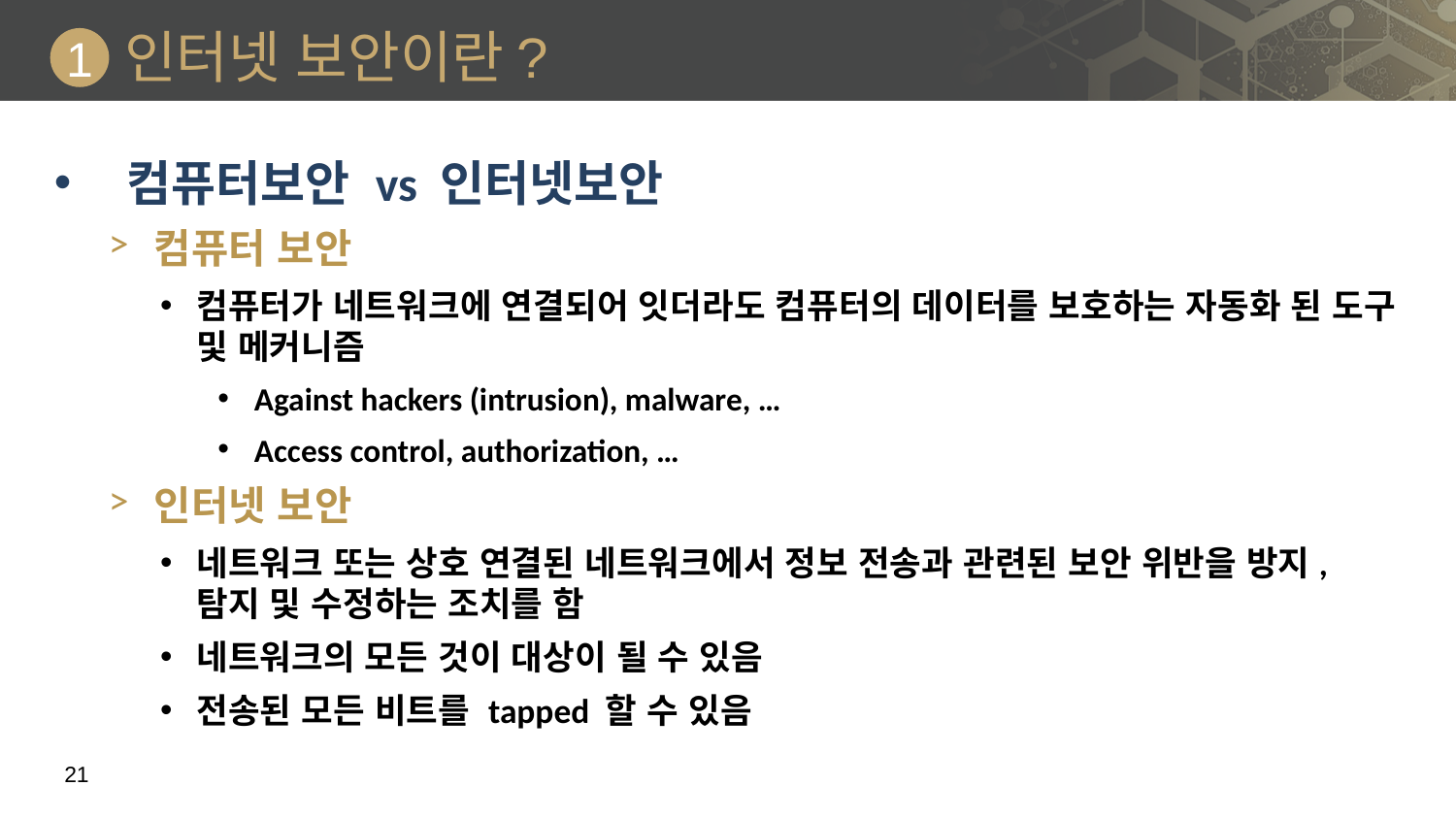

# 인터넷 보안이란?
1
컴퓨터보안 vs 인터넷보안
컴퓨터 보안
컴퓨터가 네트워크에 연결되어 잇더라도 컴퓨터의 데이터를 보호하는 자동화 된 도구 및 메커니즘
Against hackers (intrusion), malware, …
Access control, authorization, …
인터넷 보안
네트워크 또는 상호 연결된 네트워크에서 정보 전송과 관련된 보안 위반을 방지, 탐지 및 수정하는 조치를 함
네트워크의 모든 것이 대상이 될 수 있음
전송된 모든 비트를 tapped 할 수 있음

21